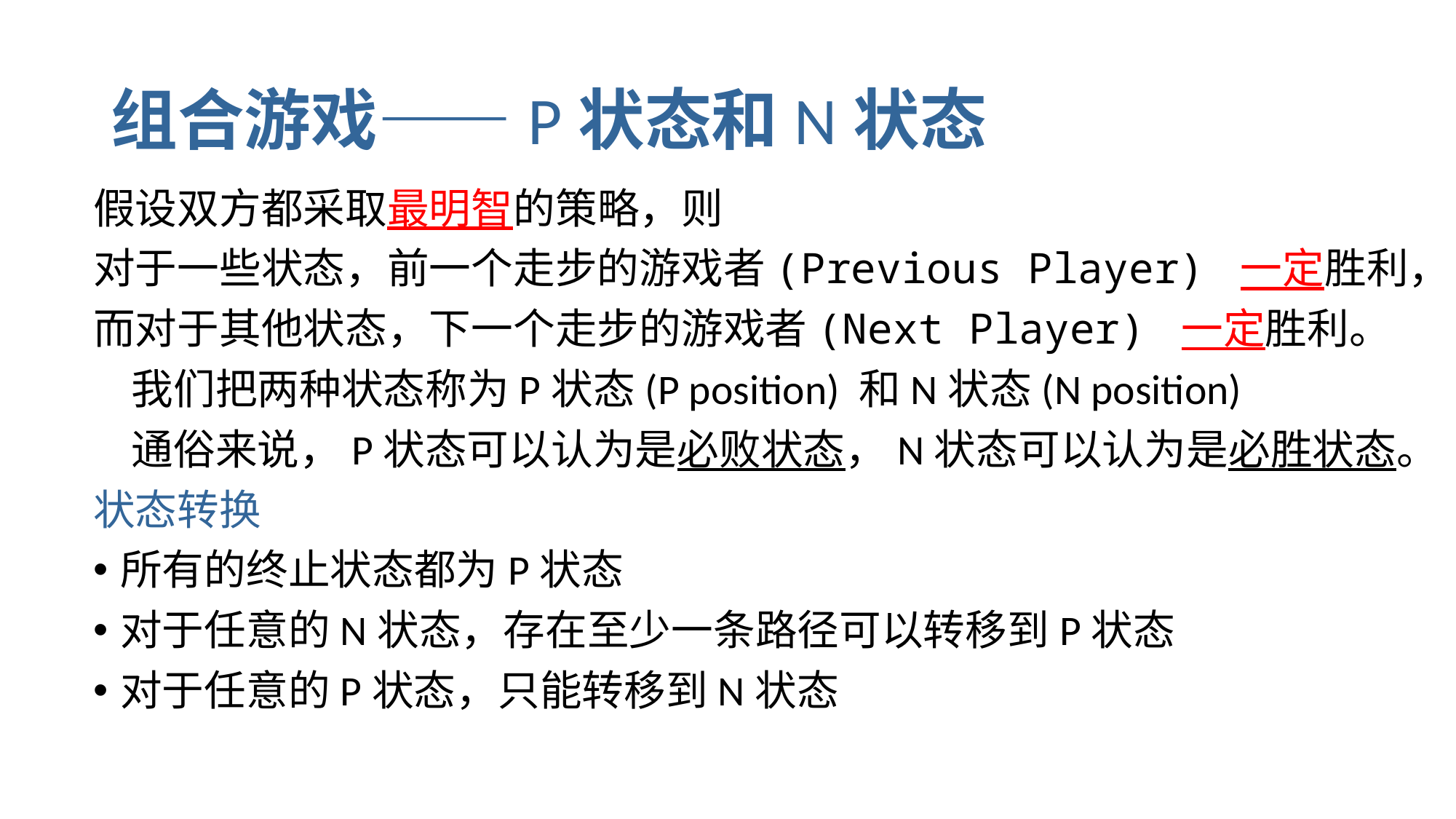

# 组合游戏——P状态和N状态
假设双方都采取最明智的策略，则
对于一些状态，前一个走步的游戏者(Previous Player) 一定胜利，
而对于其他状态，下一个走步的游戏者(Next Player) 一定胜利。
   我们把两种状态称为P状态(P position) 和N状态(N position)
   通俗来说，P状态可以认为是必败状态，N状态可以认为是必胜状态。
状态转换
所有的终止状态都为P状态
对于任意的N状态，存在至少一条路径可以转移到P状态
对于任意的P状态，只能转移到N状态